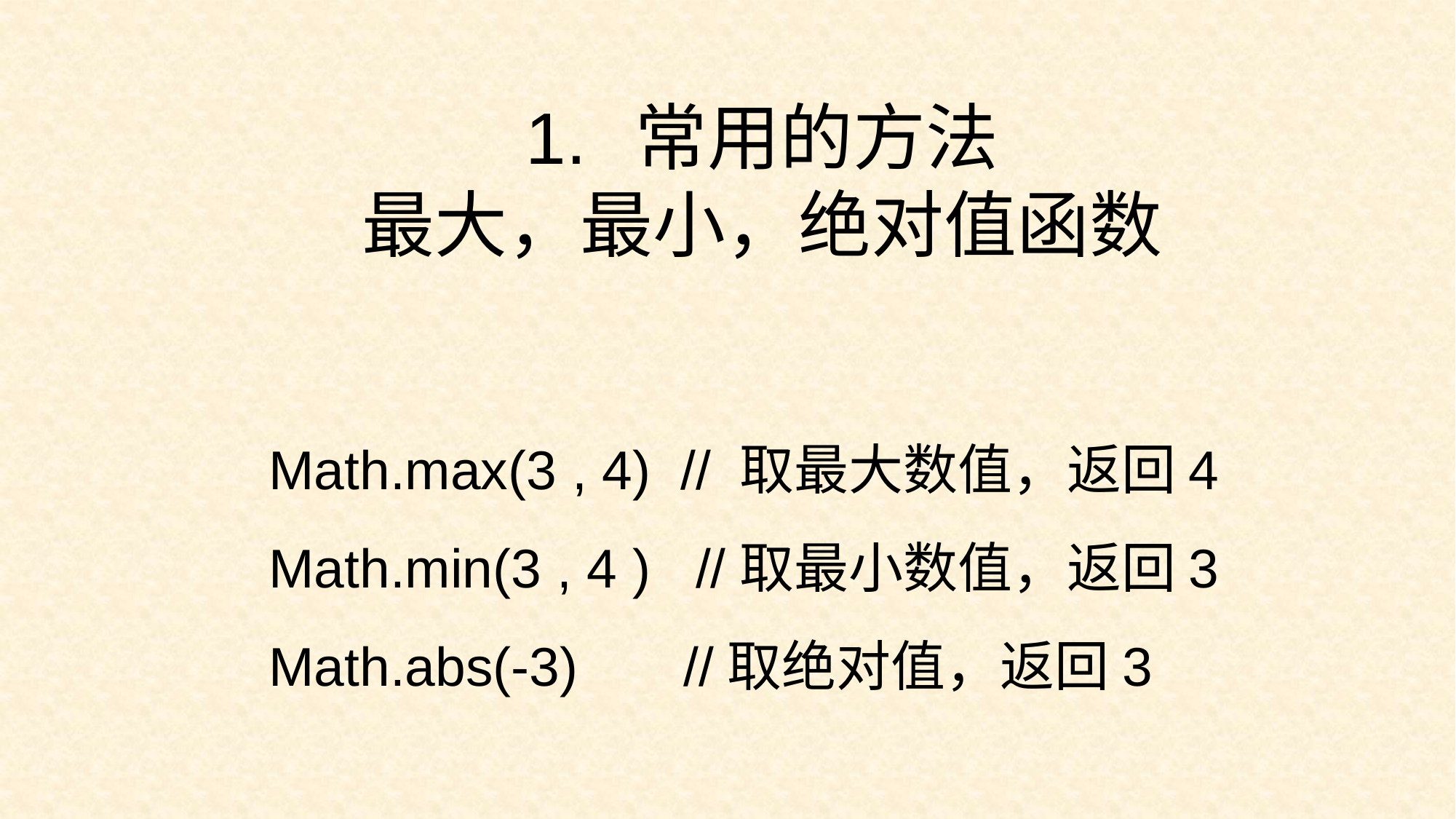

常用的方法
最大，最小，绝对值函数

Math.max(3 , 4)  // 取最大数值，返回4
Math.min(3 , 4 )   //取最小数值，返回3
Math.abs(-3)       //取绝对值，返回3